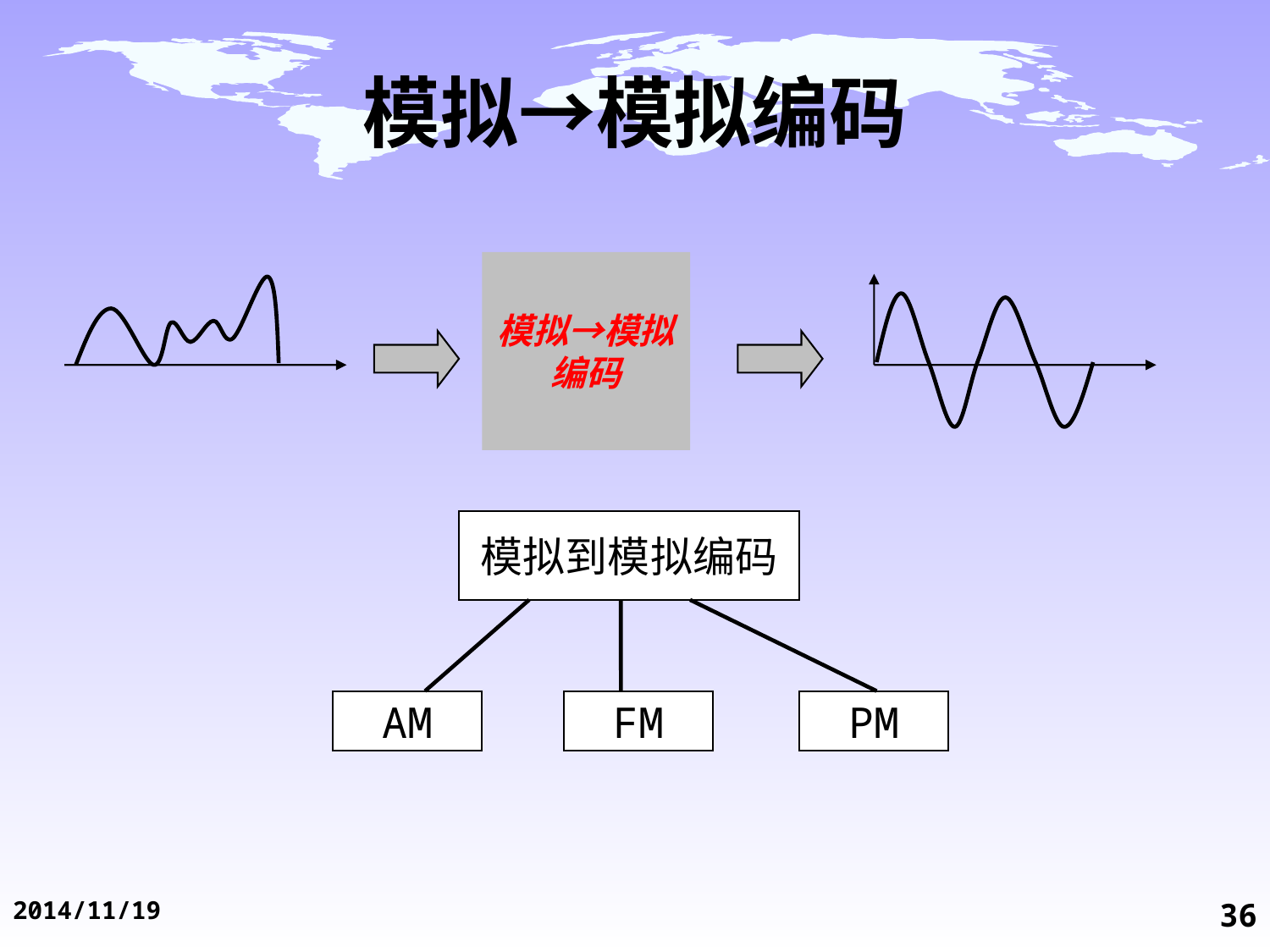

# 模拟→模拟编码
模拟→模拟
编码

模拟到模拟编码

AM
FM
PM
2014/11/19
36